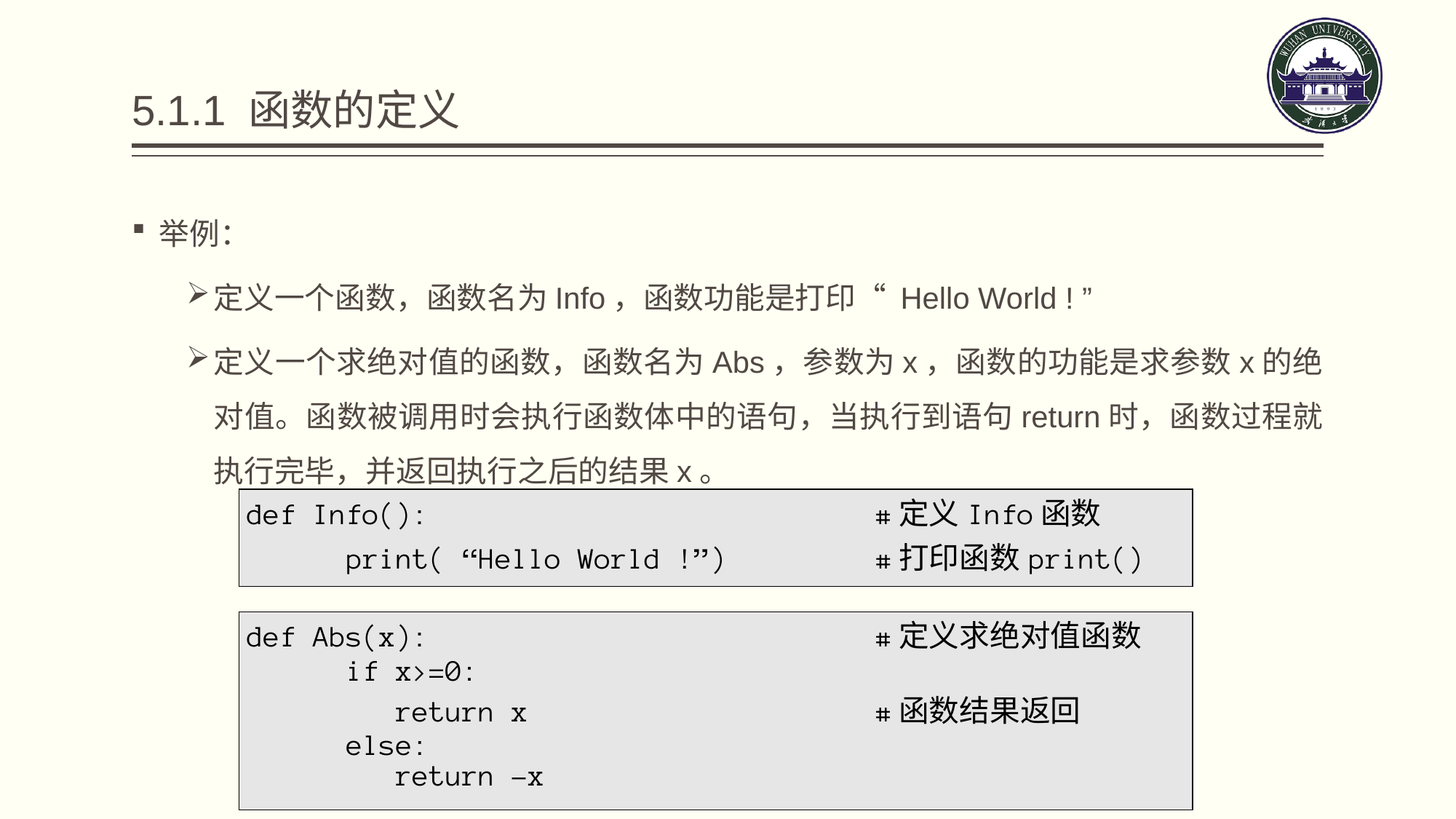

# 5.1.1 函数的定义
举例：
定义一个函数，函数名为Info，函数功能是打印“ Hello World ! ”
定义一个求绝对值的函数，函数名为Abs，参数为x，函数的功能是求参数x的绝对值。函数被调用时会执行函数体中的语句，当执行到语句return时，函数过程就执行完毕，并返回执行之后的结果x。

| def Info(): #定义Info函数 print( “Hello World !”) #打印函数print() |
| --- |
| def Abs(x): #定义求绝对值函数 if x>=0: return x #函数结果返回 else: return -x |
| --- |